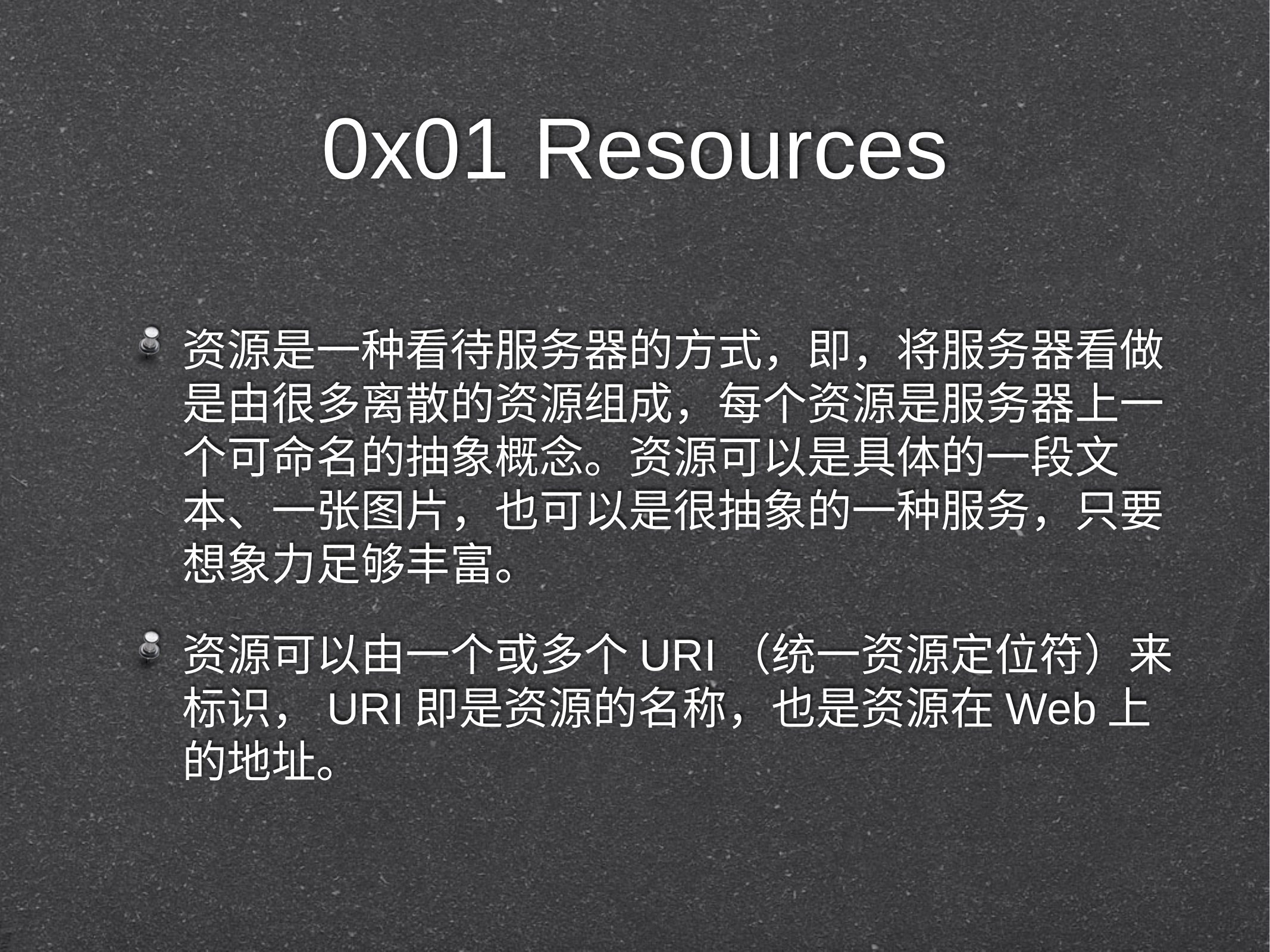

# 0x01 Resources
资源是一种看待服务器的方式，即，将服务器看做是由很多离散的资源组成，每个资源是服务器上一个可命名的抽象概念。资源可以是具体的一段文本、一张图片，也可以是很抽象的一种服务，只要想象力足够丰富。
资源可以由一个或多个URI（统一资源定位符）来标识，URI即是资源的名称，也是资源在Web上的地址。